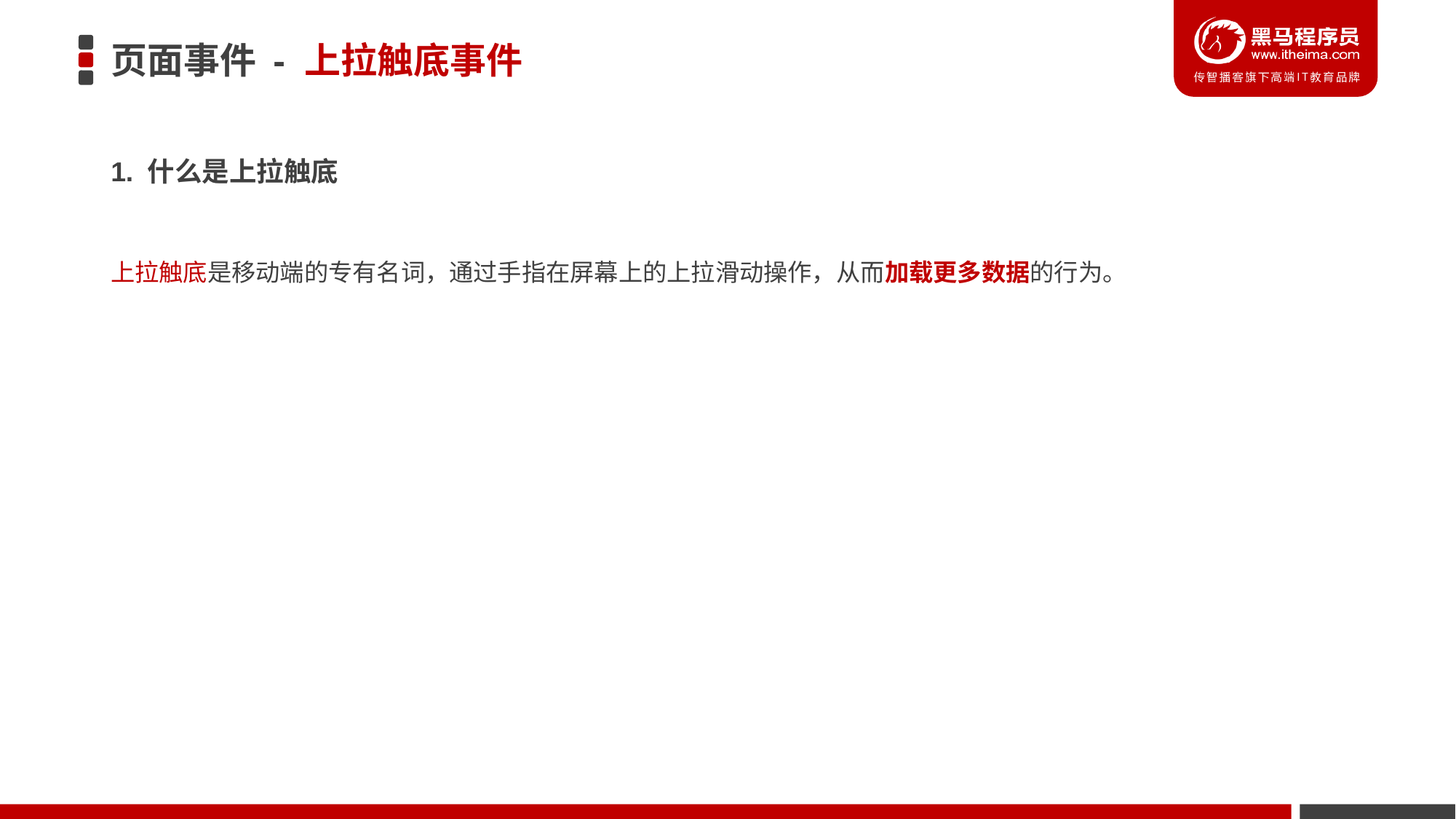

# 页面事件 - 上拉触底事件
1. 什么是上拉触底
上拉触底是移动端的专有名词，通过手指在屏幕上的上拉滑动操作，从而加载更多数据的行为。